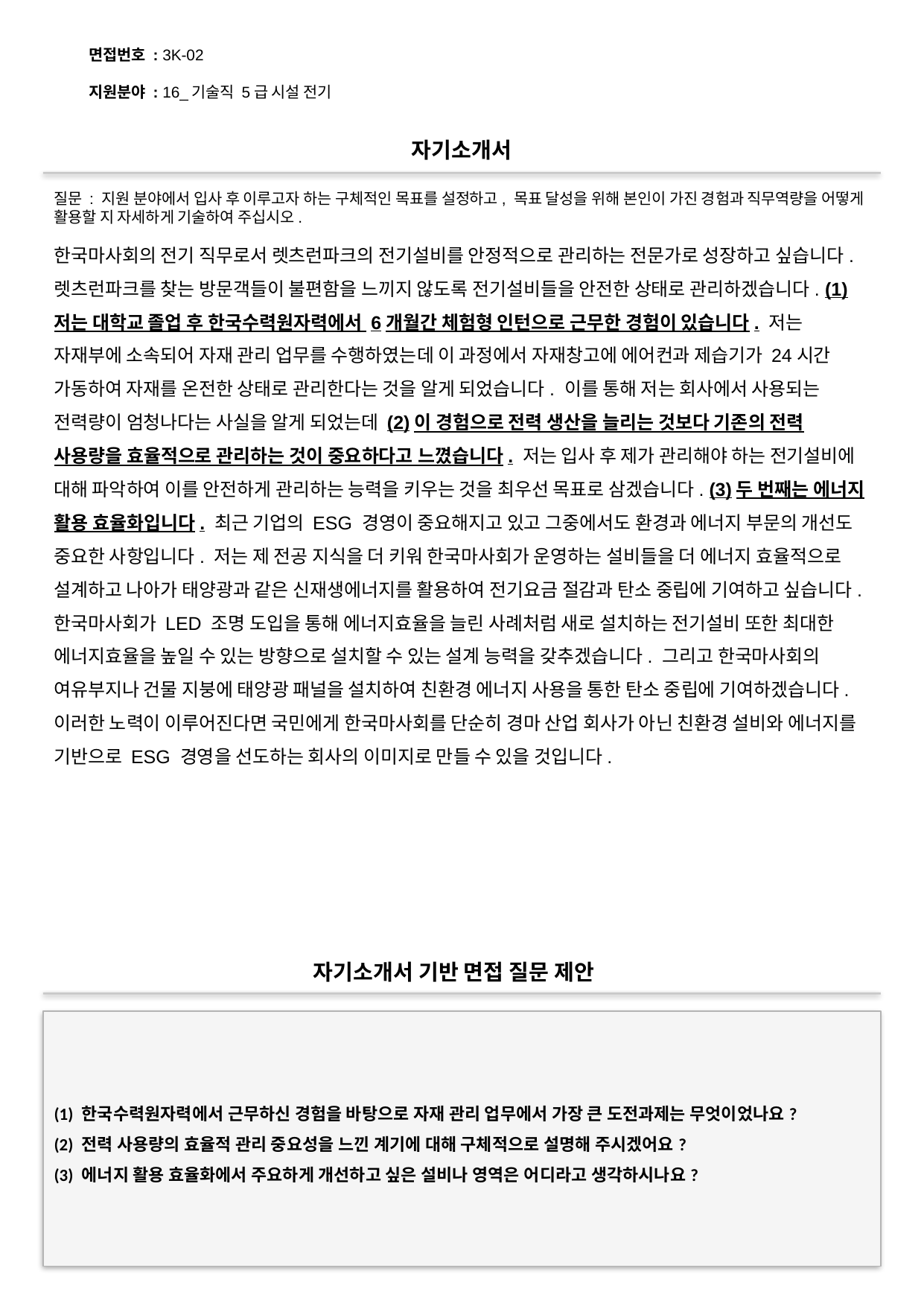

면접번호 : 3K-02

지원분야 : 16_기술직 5급 시설 전기
#

자기소개서

질문 : 지원 분야에서 입사 후 이루고자 하는 구체적인 목표를 설정하고, 목표 달성을 위해 본인이 가진 경험과 직무역량을 어떻게 활용할 지 자세하게 기술하여 주십시오.

한국마사회의 전기 직무로서 렛츠런파크의 전기설비를 안정적으로 관리하는 전문가로 성장하고 싶습니다. 렛츠런파크를 찾는 방문객들이 불편함을 느끼지 않도록 전기설비들을 안전한 상태로 관리하겠습니다. (1)저는 대학교 졸업 후 한국수력원자력에서 6개월간 체험형 인턴으로 근무한 경험이 있습니다. 저는 자재부에 소속되어 자재 관리 업무를 수행하였는데 이 과정에서 자재창고에 에어컨과 제습기가 24시간 가동하여 자재를 온전한 상태로 관리한다는 것을 알게 되었습니다. 이를 통해 저는 회사에서 사용되는 전력량이 엄청나다는 사실을 알게 되었는데 (2)이 경험으로 전력 생산을 늘리는 것보다 기존의 전력 사용량을 효율적으로 관리하는 것이 중요하다고 느꼈습니다. 저는 입사 후 제가 관리해야 하는 전기설비에 대해 파악하여 이를 안전하게 관리하는 능력을 키우는 것을 최우선 목표로 삼겠습니다. (3)두 번째는 에너지 활용 효율화입니다. 최근 기업의 ESG 경영이 중요해지고 있고 그중에서도 환경과 에너지 부문의 개선도 중요한 사항입니다. 저는 제 전공 지식을 더 키워 한국마사회가 운영하는 설비들을 더 에너지 효율적으로 설계하고 나아가 태양광과 같은 신재생에너지를 활용하여 전기요금 절감과 탄소 중립에 기여하고 싶습니다. 한국마사회가 LED 조명 도입을 통해 에너지효율을 늘린 사례처럼 새로 설치하는 전기설비 또한 최대한 에너지효율을 높일 수 있는 방향으로 설치할 수 있는 설계 능력을 갖추겠습니다. 그리고 한국마사회의 여유부지나 건물 지붕에 태양광 패널을 설치하여 친환경 에너지 사용을 통한 탄소 중립에 기여하겠습니다. 이러한 노력이 이루어진다면 국민에게 한국마사회를 단순히 경마 산업 회사가 아닌 친환경 설비와 에너지를 기반으로 ESG 경영을 선도하는 회사의 이미지로 만들 수 있을 것입니다.

자기소개서 기반 면접 질문 제안

(1) 한국수력원자력에서 근무하신 경험을 바탕으로 자재 관리 업무에서 가장 큰 도전과제는 무엇이었나요?
(2) 전력 사용량의 효율적 관리 중요성을 느낀 계기에 대해 구체적으로 설명해 주시겠어요?
(3) 에너지 활용 효율화에서 주요하게 개선하고 싶은 설비나 영역은 어디라고 생각하시나요?